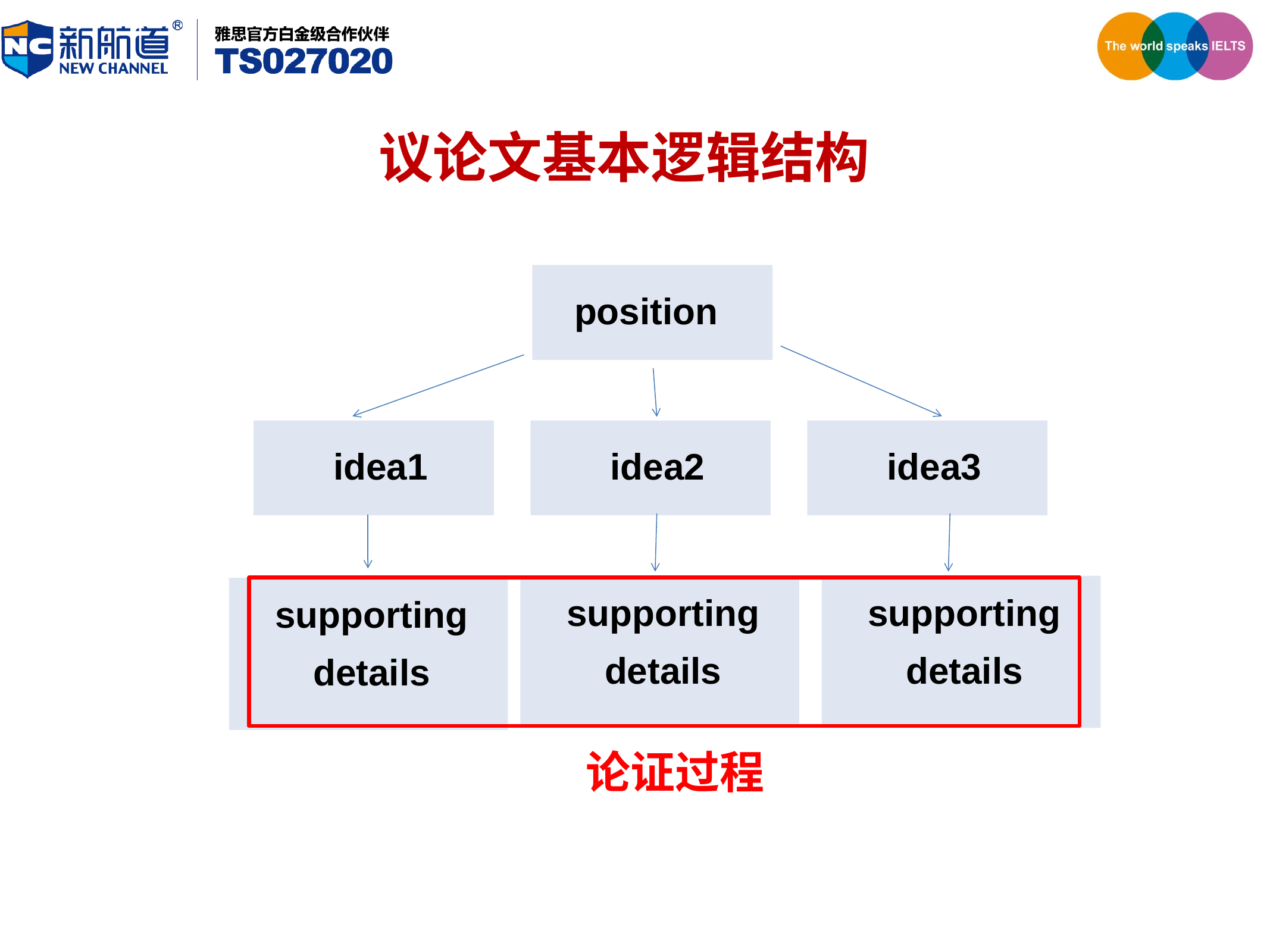

议论文基本逻辑结构

position

idea1
idea2
idea3
supporting
details
supporting
details
supporting
details

论证过程